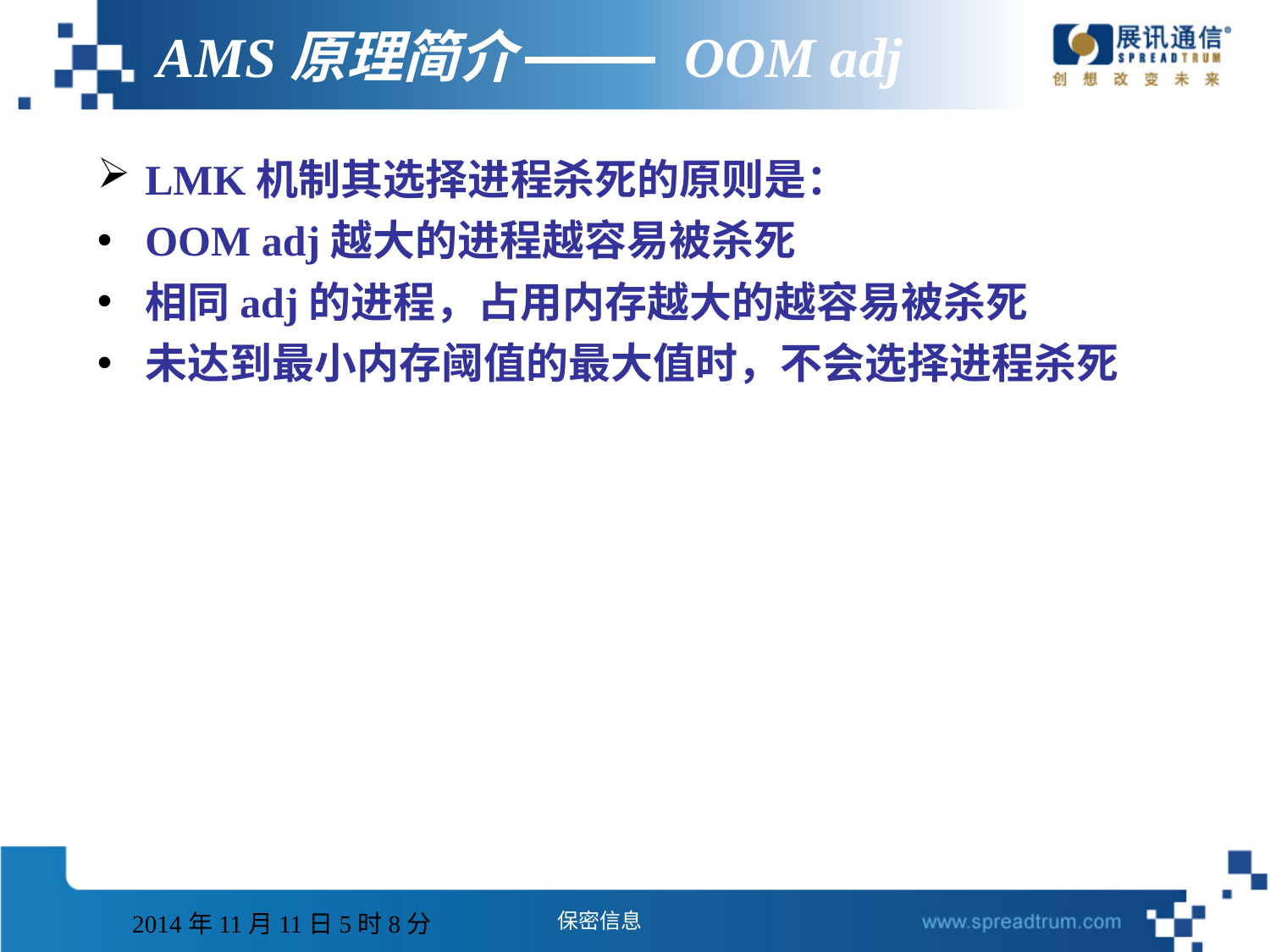

# AMS原理简介            OOM adj
LMK机制其选择进程杀死的原则是：
OOM adj越大的进程越容易被杀死
相同adj的进程，占用内存越大的越容易被杀死
未达到最小内存阈值的最大值时，不会选择进程杀死

2014年11月11日5时8分